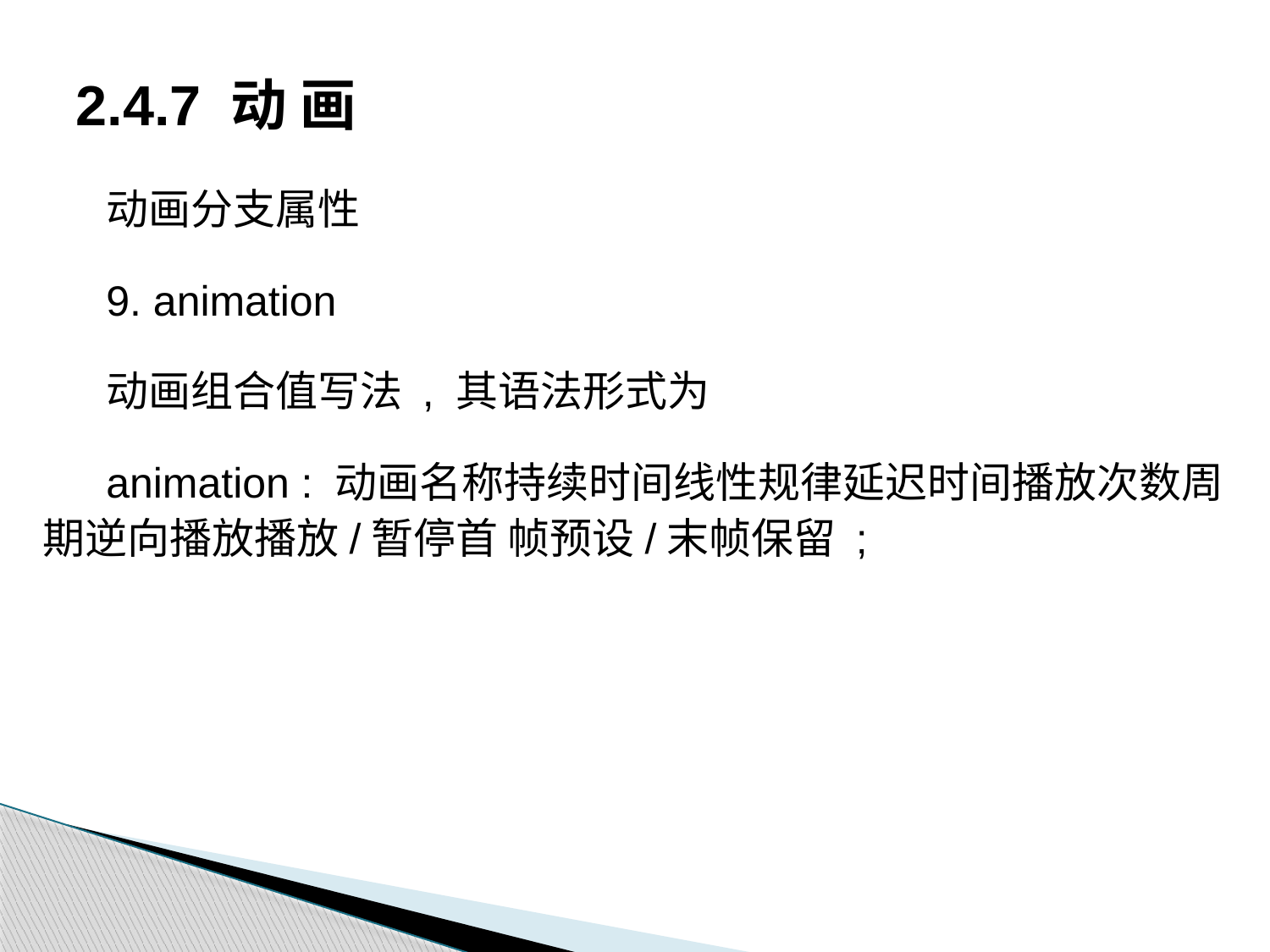

# 2.4.7 动 画
动画分支属性
9. animation
动画组合值写法 , 其语法形式为
animation : 动画名称持续时间线性规律延迟时间播放次数周期逆向播放播放/暂停首 帧预设/末帧保留 ;